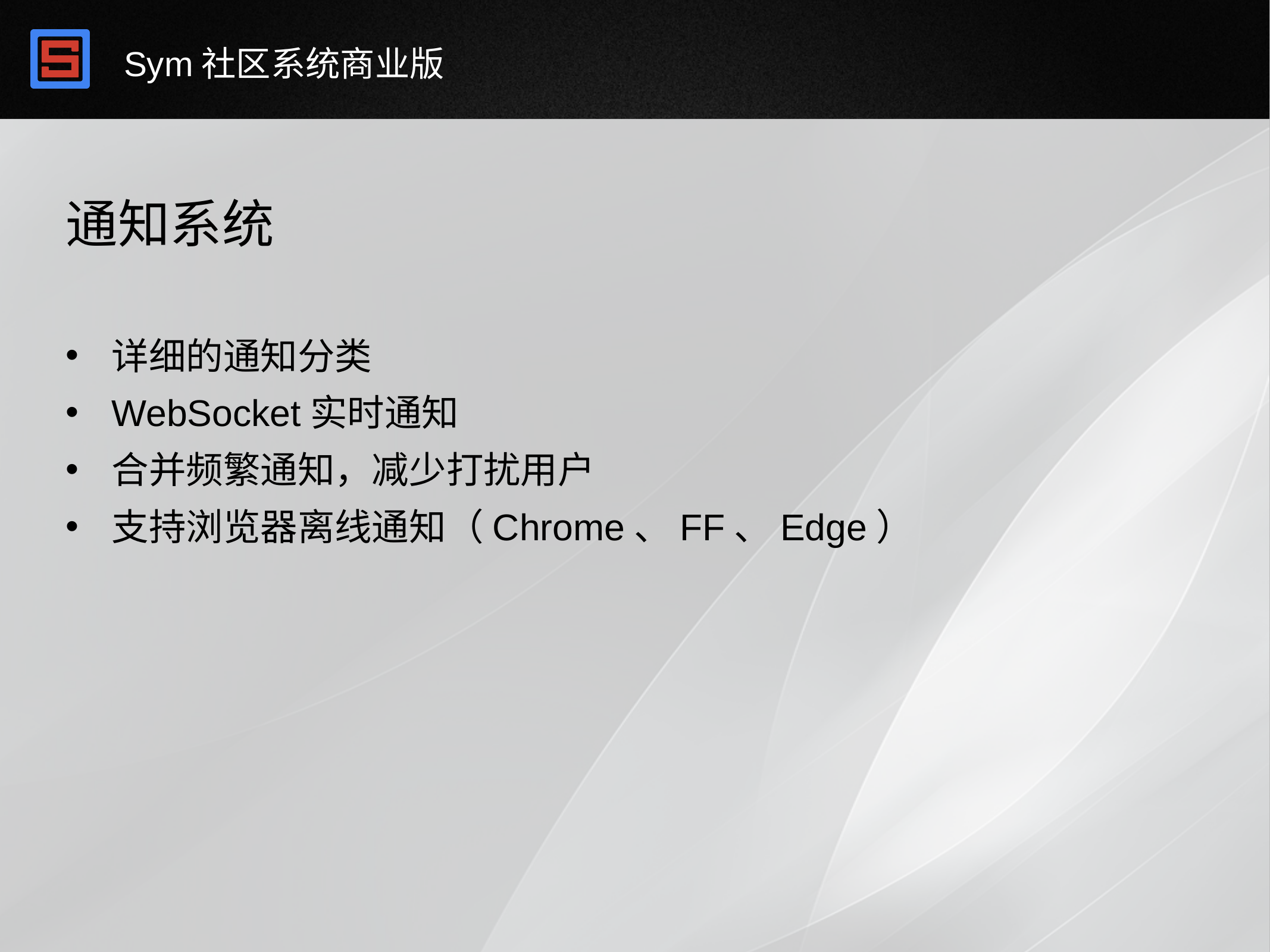

# 通知系统
详细的通知分类
WebSocket实时通知
合并频繁通知，减少打扰用户
支持浏览器离线通知（Chrome、FF、Edge）